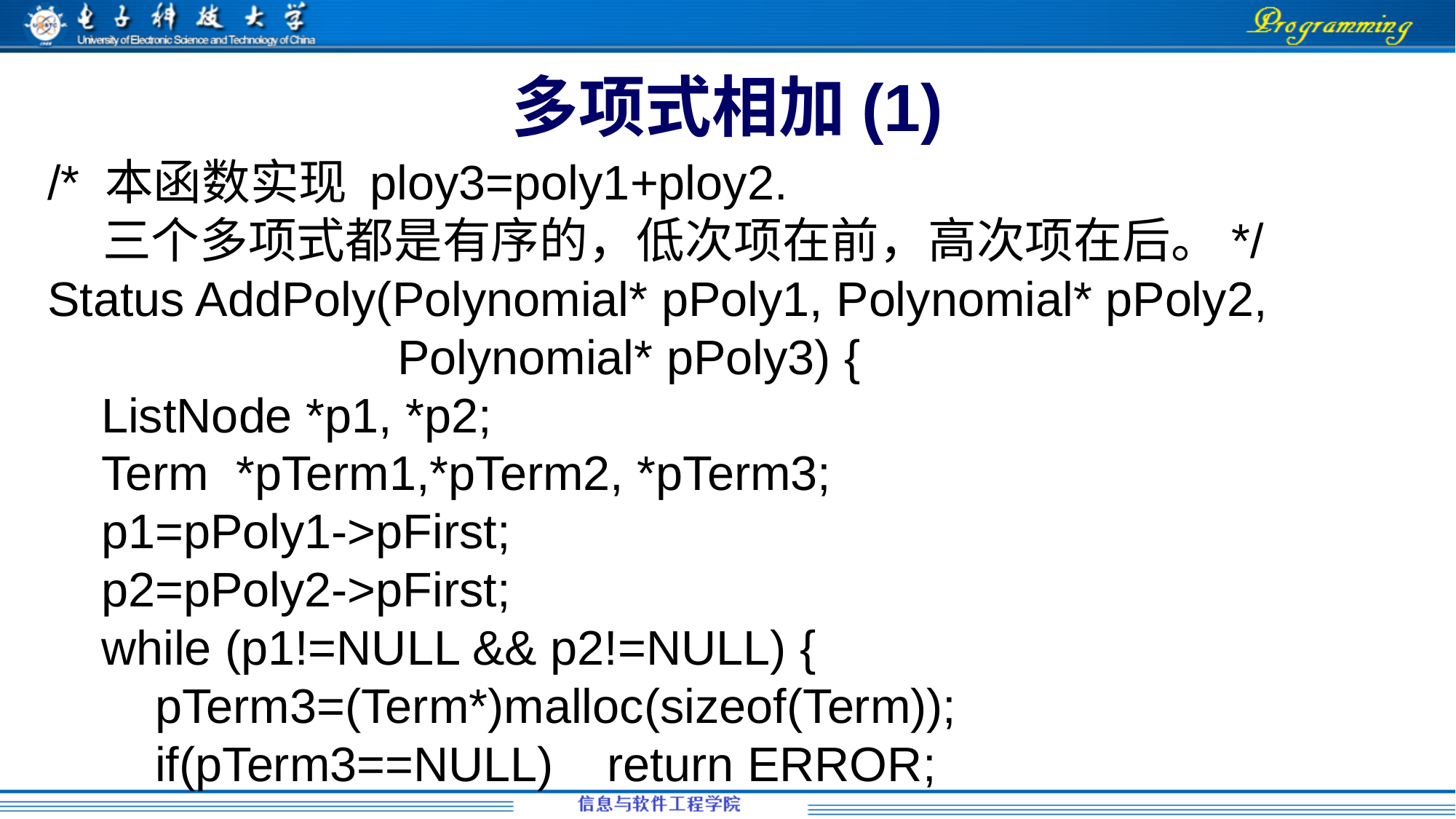

# 多项式相加(1)
/* 本函数实现 ploy3=poly1+ploy2.
    三个多项式都是有序的，低次项在前，高次项在后。*/
Status AddPoly(Polynomial* pPoly1, Polynomial* pPoly2,
                          Polynomial* pPoly3) {
    ListNode *p1, *p2;
    Term  *pTerm1,*pTerm2, *pTerm3;
    p1=pPoly1->pFirst;
    p2=pPoly2->pFirst;
    while (p1!=NULL && p2!=NULL) {
        pTerm3=(Term*)malloc(sizeof(Term));
        if(pTerm3==NULL)    return ERROR;